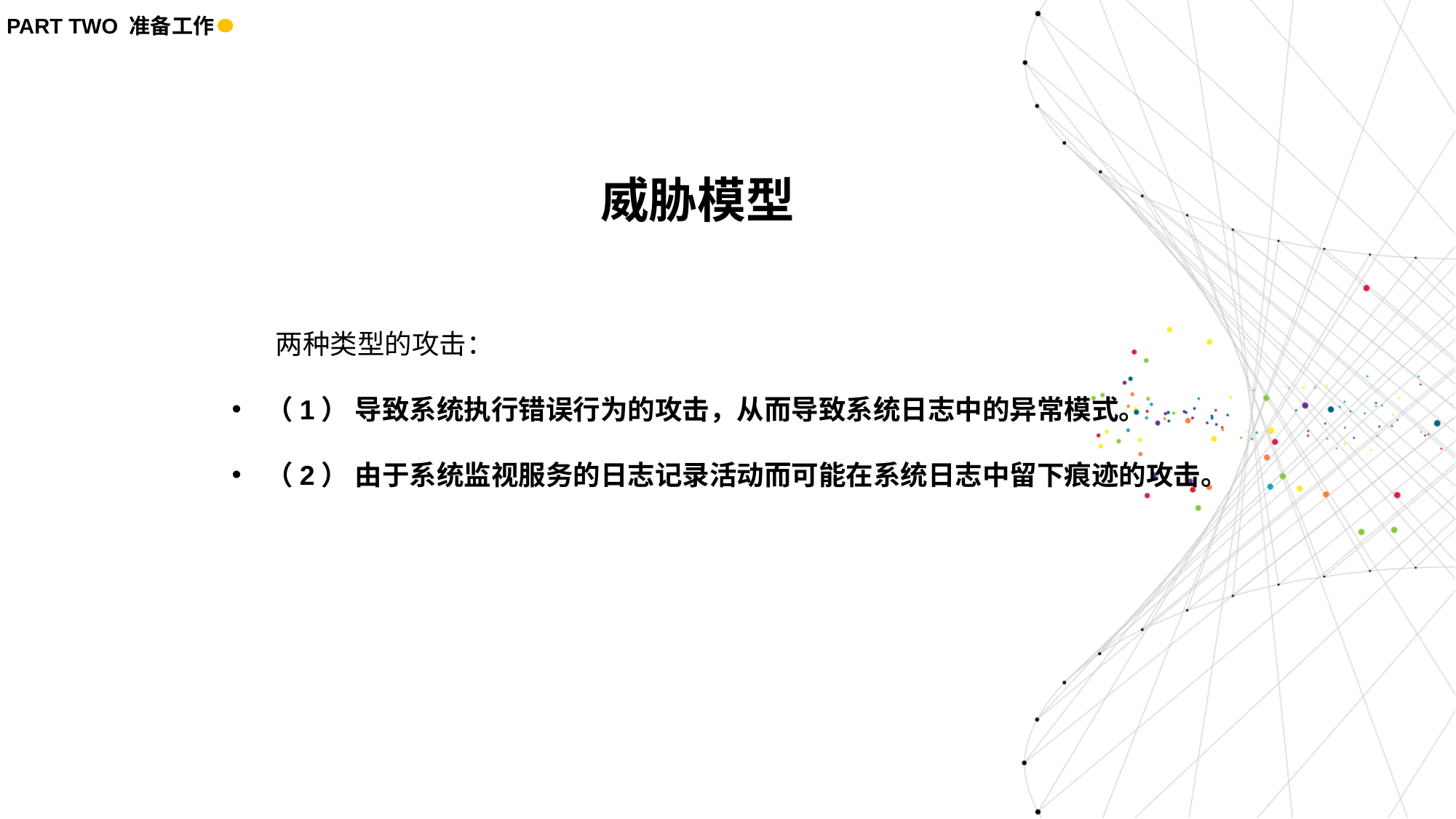

PART TWO 准备工作

威胁模型
      两种类型的攻击：

（1） 导致系统执行错误行为的攻击，从而导致系统日志中的异常模式。

（2） 由于系统监视服务的日志记录活动而可能在系统日志中留下痕迹的攻击。